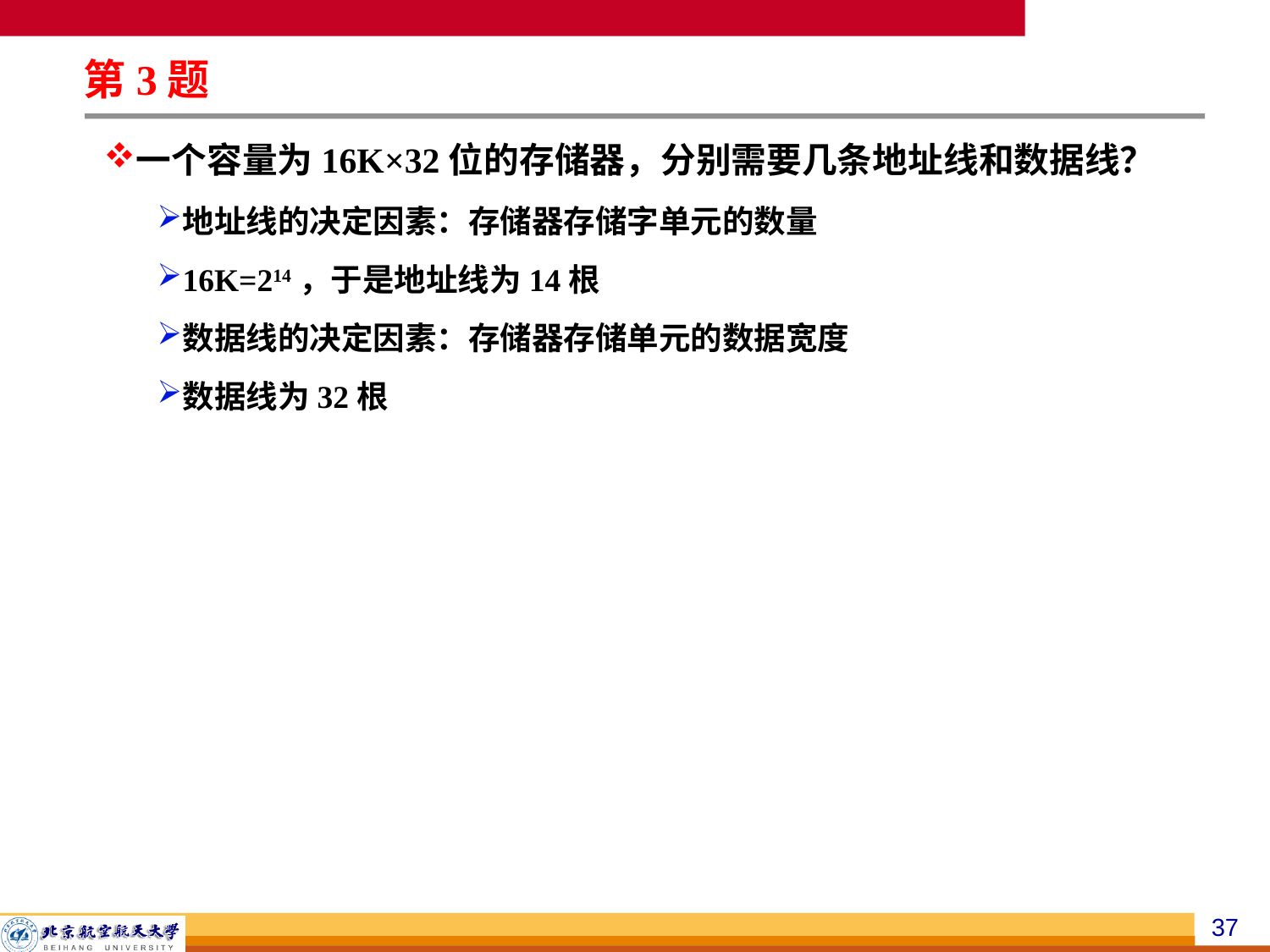

第3题
一个容量为16K×32位的存储器，分别需要几条地址线和数据线？
地址线的决定因素：存储器存储字单元的数量
16K=214，于是地址线为14根
数据线的决定因素：存储器存储单元的数据宽度
数据线为32根